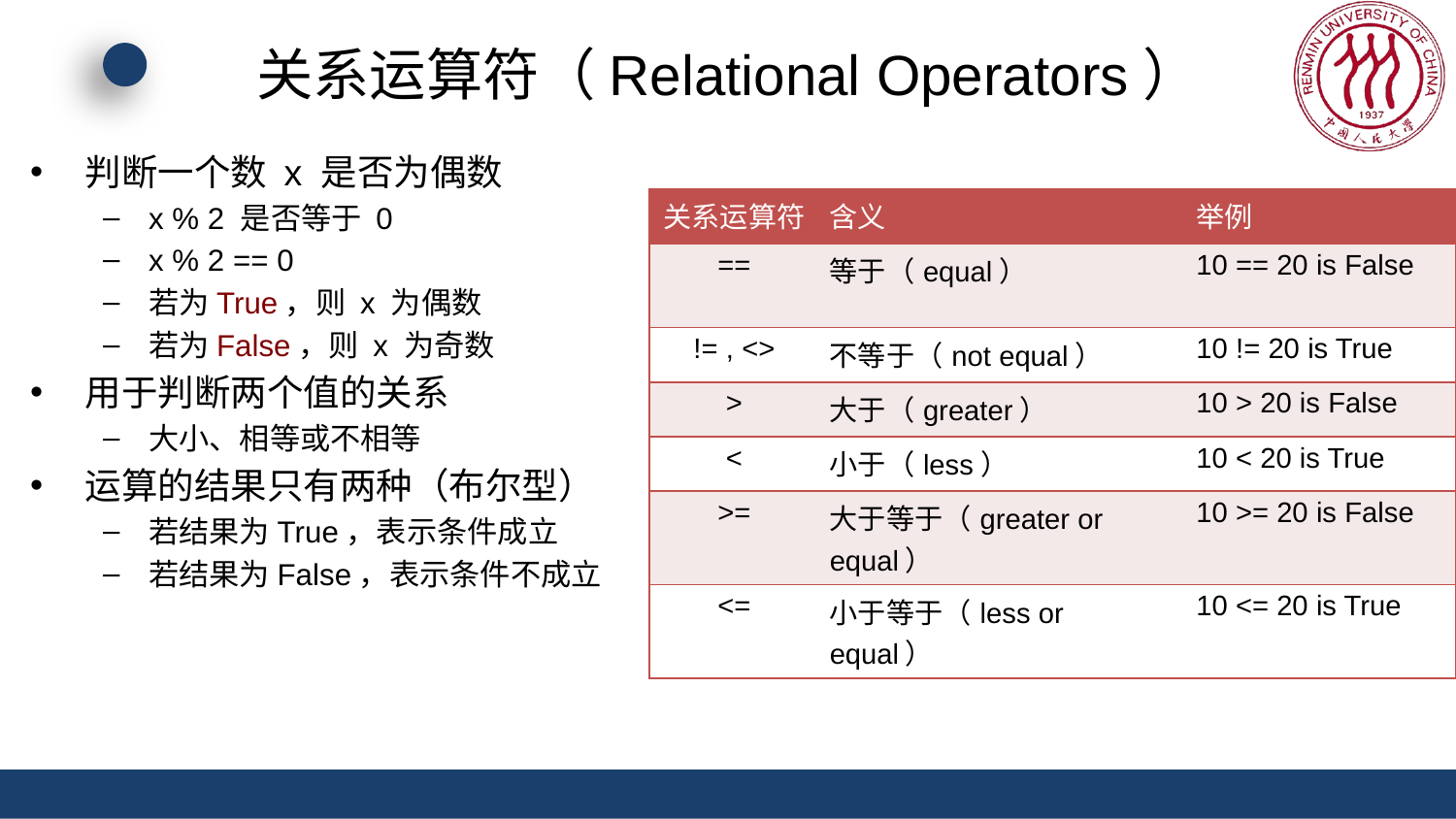

# 关系运算符（Relational Operators）
判断一个数 x 是否为偶数
x % 2 是否等于 0
x % 2 == 0
若为True，则 x 为偶数
若为False，则 x 为奇数
用于判断两个值的关系
大小、相等或不相等
运算的结果只有两种（布尔型）
若结果为True，表示条件成立
若结果为False，表示条件不成立
| 关系运算符 | 含义 | 举例 |
| --- | --- | --- |
| == | 等于（equal） | 10 == 20 is False |
| != , <> | 不等于（not equal） | 10 != 20 is True |
| > | 大于（greater） | 10 > 20 is False |
| < | 小于（less） | 10 < 20 is True |
| >= | 大于等于（greater or equal） | 10 >= 20 is False |
| <= | 小于等于（less or equal） | 10 <= 20 is True |